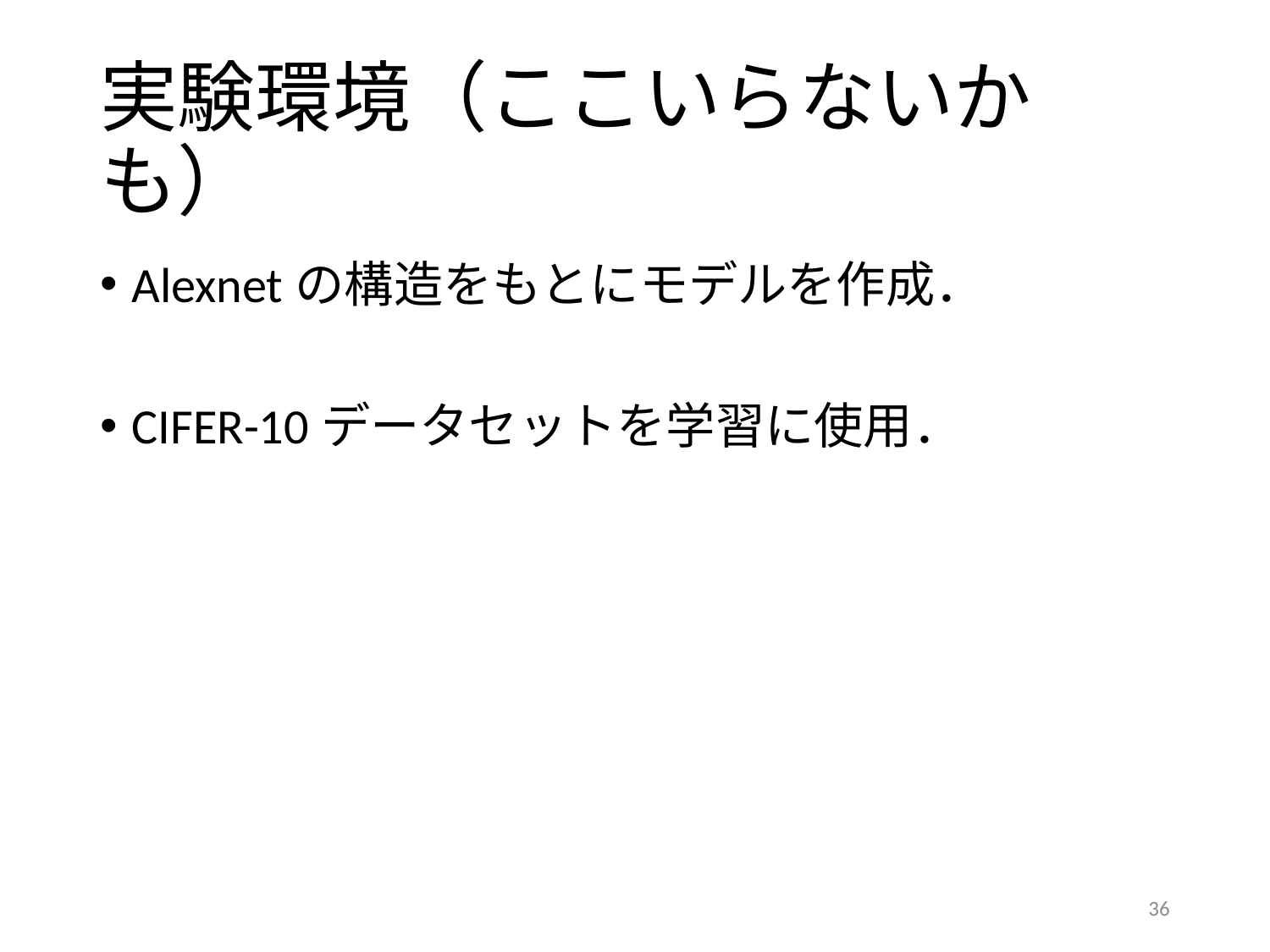

# 実験環境（ここいらないかも）
Alexnetの構造をもとにモデルを作成．

CIFER-10データセットを学習に使用．
36